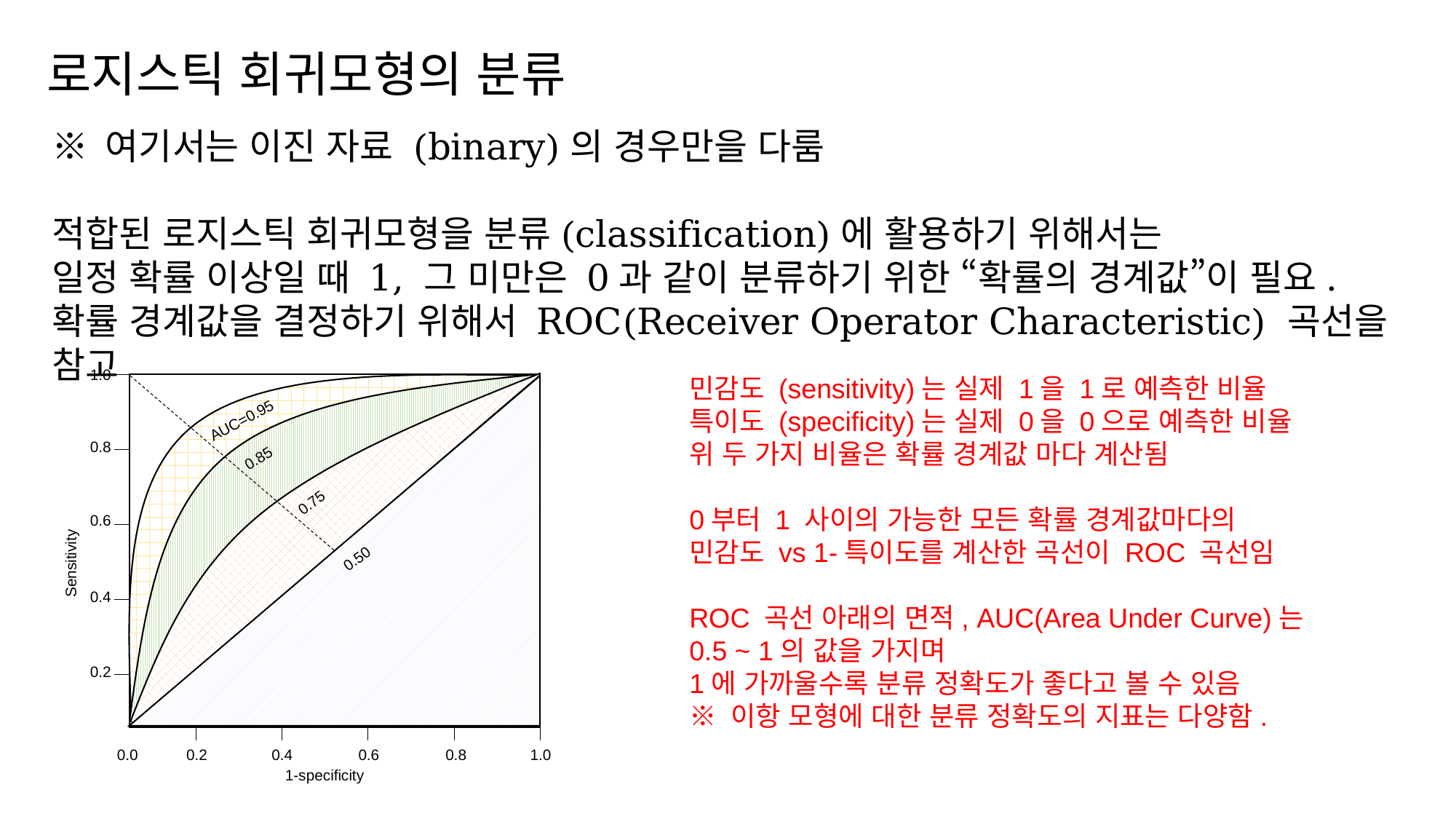

로지스틱 회귀모형의 분류
※ 여기서는 이진 자료 (binary)의 경우만을 다룸

적합된 로지스틱 회귀모형을 분류(classification)에 활용하기 위해서는
일정 확률 이상일 때 1, 그 미만은 0과 같이 분류하기 위한 “확률의 경계값”이 필요.
확률 경계값을 결정하기 위해서 ROC(Receiver Operator Characteristic) 곡선을 참고.
1.0

AUC=0.95
0.85
0.75
0.50
0.0
0.2
0.4
0.6
0.8
1.0
1-specificity
Sensitivity
0.8
0.6
0.4
0.2
민감도 (sensitivity)는 실제 1을 1로 예측한 비율
특이도 (specificity)는 실제 0을 0으로 예측한 비율
위 두 가지 비율은 확률 경계값 마다 계산됨

0부터 1 사이의 가능한 모든 확률 경계값마다의
민감도 vs 1-특이도를 계산한 곡선이 ROC 곡선임

ROC 곡선 아래의 면적, AUC(Area Under Curve)는
0.5 ~ 1의 값을 가지며
1에 가까울수록 분류 정확도가 좋다고 볼 수 있음
※ 이항 모형에 대한 분류 정확도의 지표는 다양함.